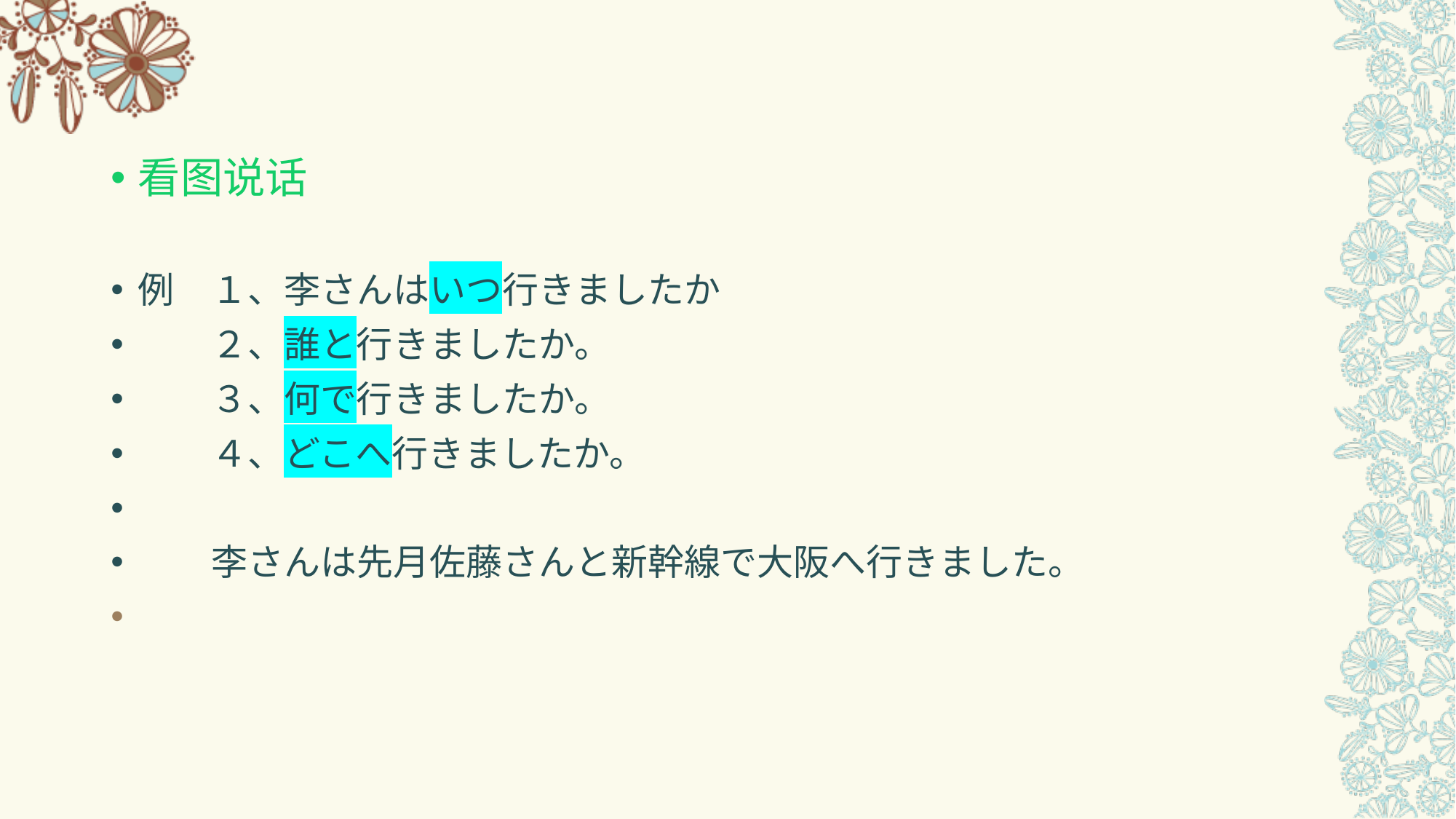

看图说话

例　１、李さんはいつ行きましたか
　　２、誰と行きましたか。
　　３、何で行きましたか。
　　４、どこへ行きましたか。

　　李さんは先月佐藤さんと新幹線で大阪へ行きました。